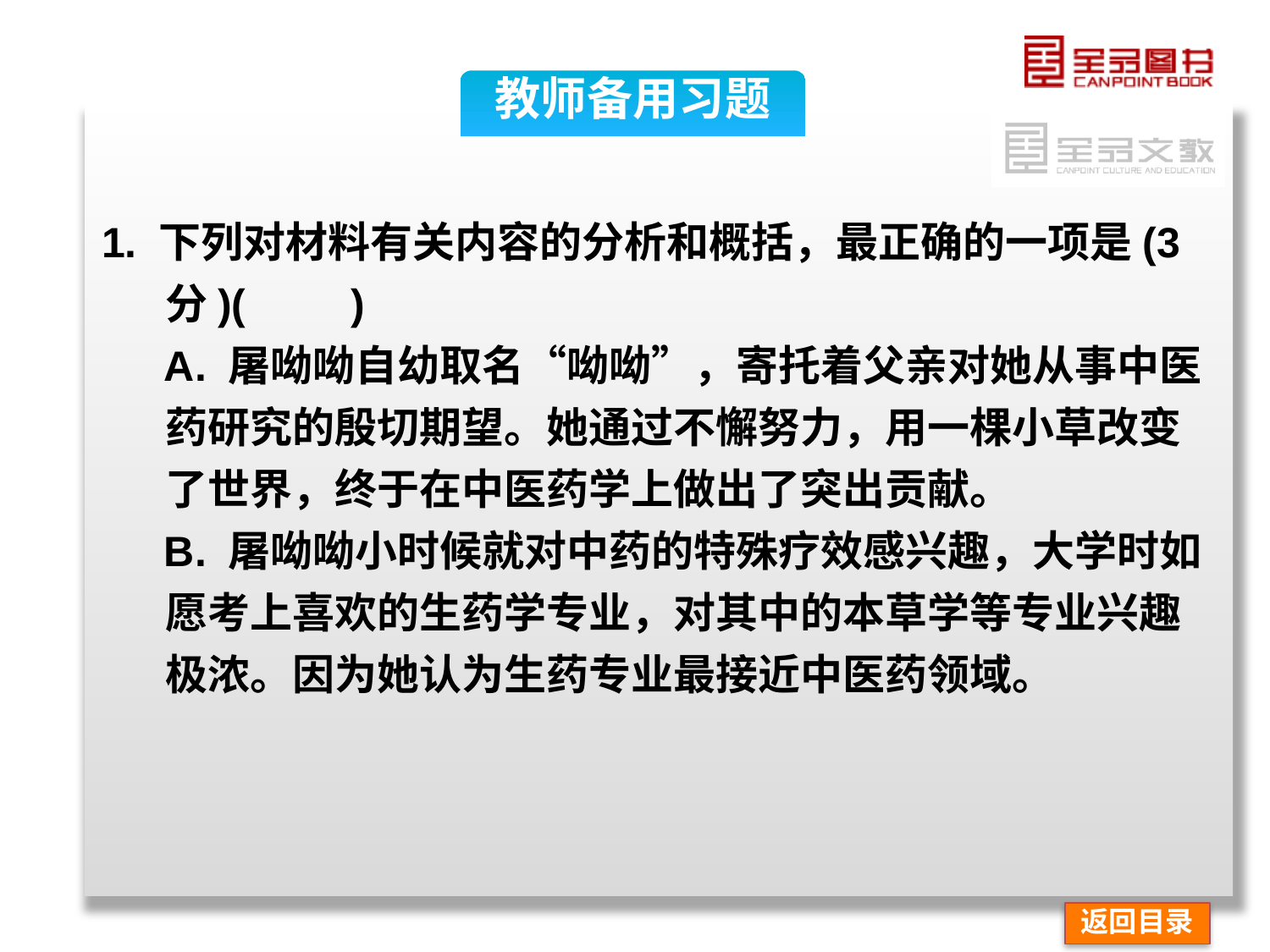

教师备用习题
1. 下列对材料有关内容的分析和概括，最正确的一项是(3分)(　　)
A. 屠呦呦自幼取名“呦呦”，寄托着父亲对她从事中医药研究的殷切期望。她通过不懈努力，用一棵小草改变了世界，终于在中医药学上做出了突出贡献。
B. 屠呦呦小时候就对中药的特殊疗效感兴趣，大学时如愿考上喜欢的生药学专业，对其中的本草学等专业兴趣极浓。因为她认为生药专业最接近中医药领域。
返回目录